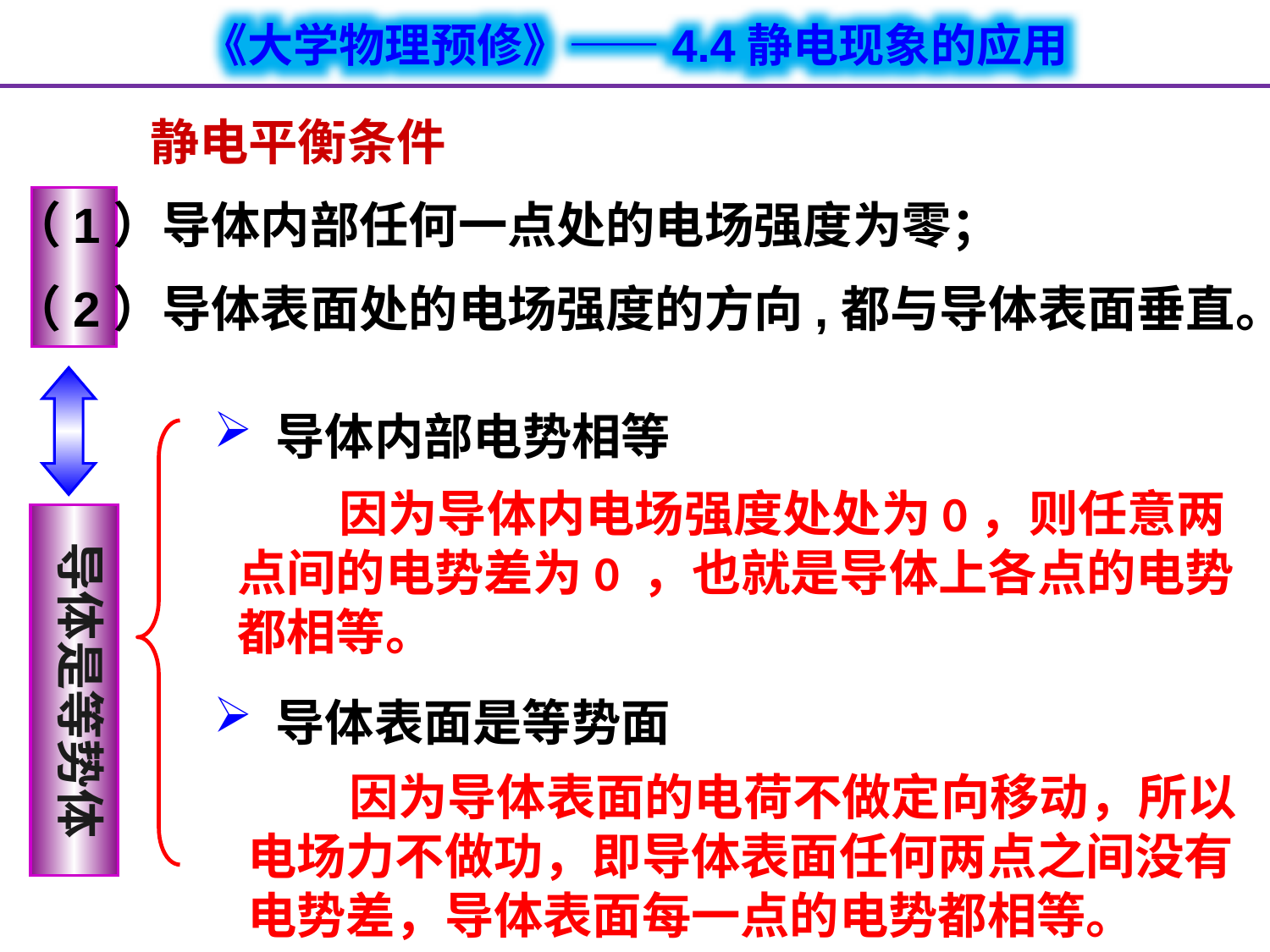

静电平衡条件
（1）导体内部任何一点处的电场强度为零；
（2）导体表面处的电场强度的方向,都与导体表面垂直。

导体是等势体
 导体内部电势相等

        因为导体内电场强度处处为0，则任意两点间的电势差为0 ，也就是导体上各点的电势都相等。
 导体表面是等势面
        因为导体表面的电荷不做定向移动，所以电场力不做功，即导体表面任何两点之间没有电势差，导体表面每一点的电势都相等。